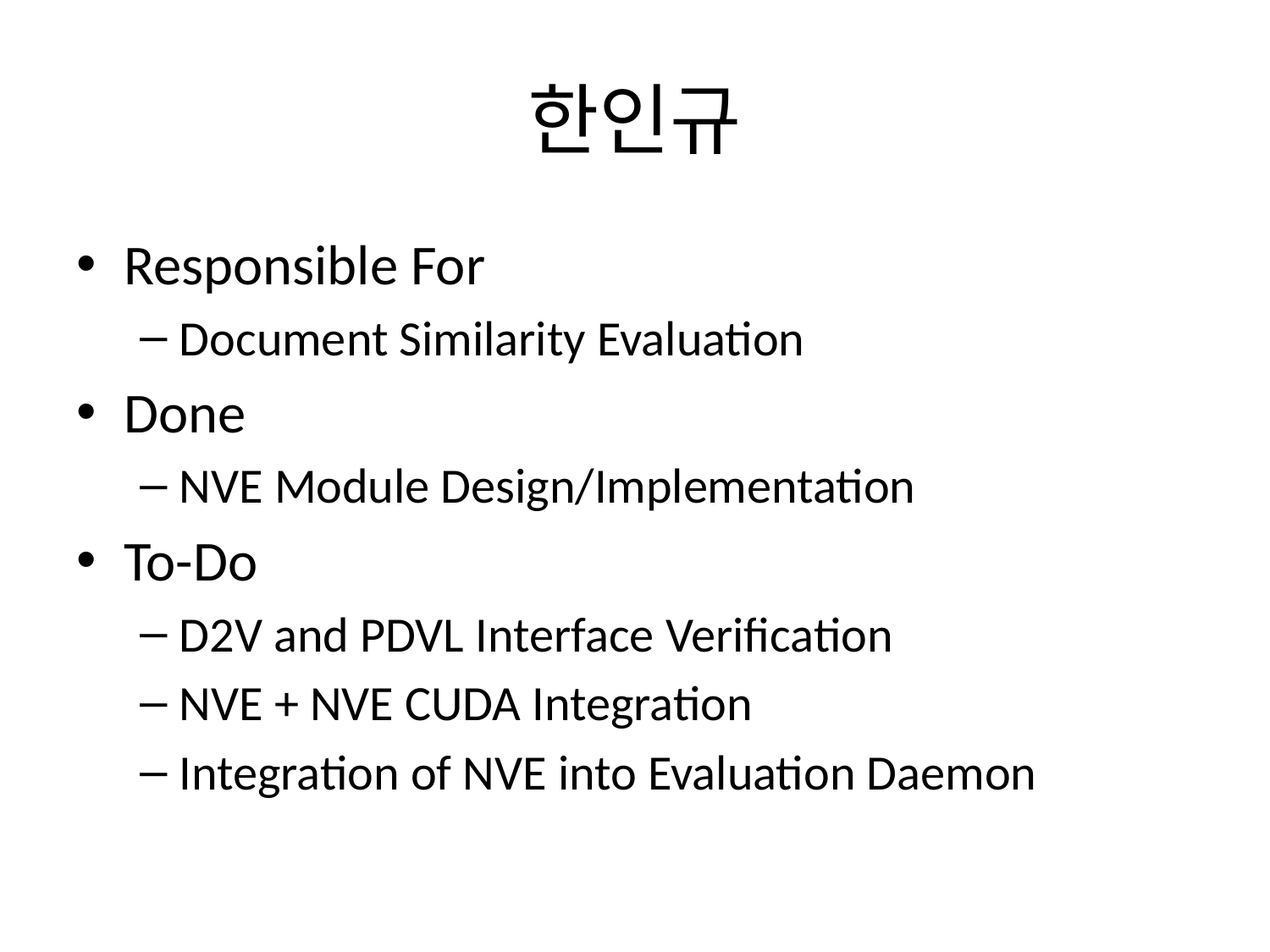

# 한인규
Responsible For
Document Similarity Evaluation
Done
NVE Module Design/Implementation
To-Do
D2V and PDVL Interface Verification
NVE + NVE CUDA Integration
Integration of NVE into Evaluation Daemon